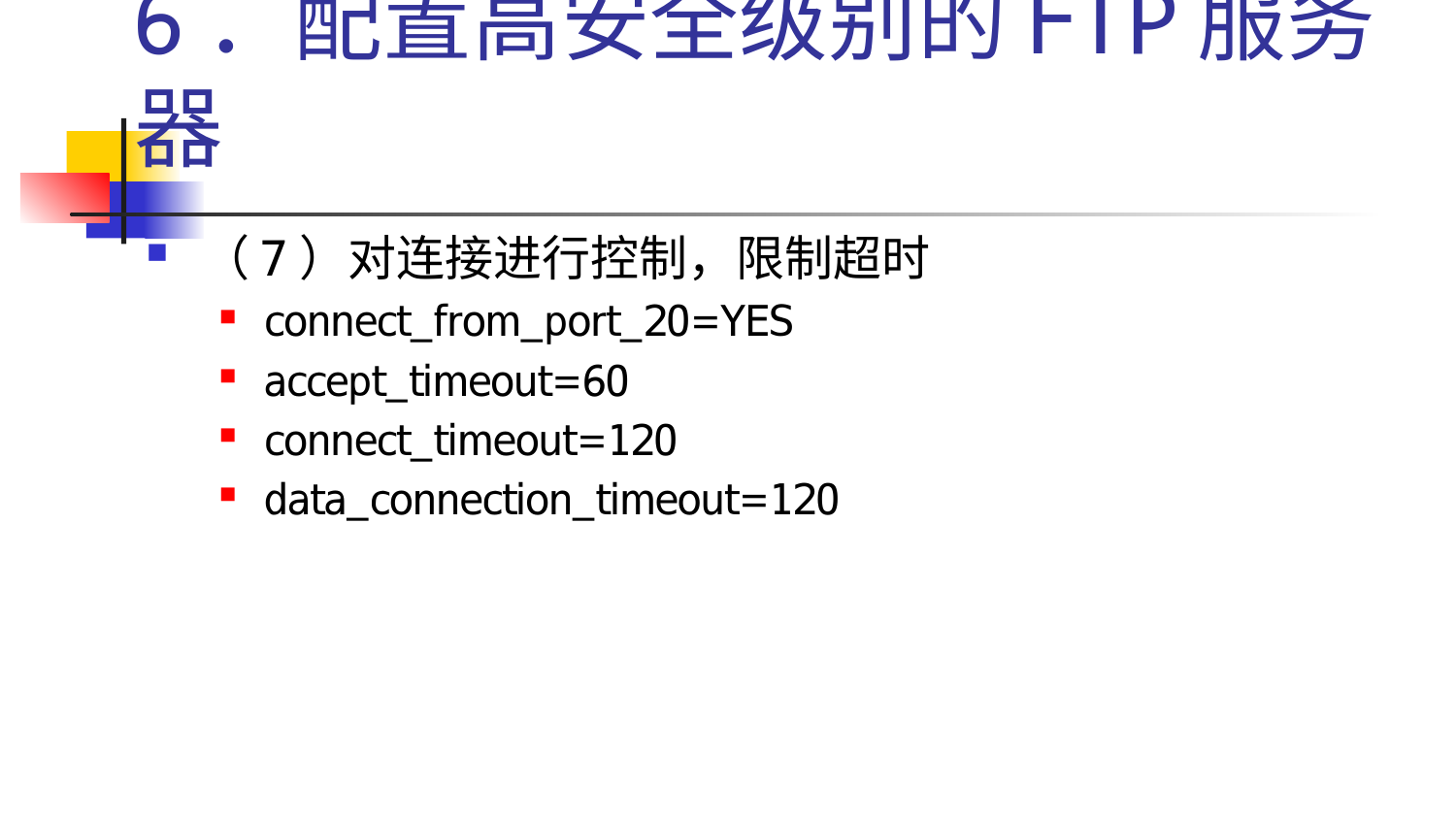

# 6．配置高安全级别的FTP服务器
（7）对连接进行控制，限制超时
connect_from_port_20=YES
accept_timeout=60
connect_timeout=120
data_connection_timeout=120